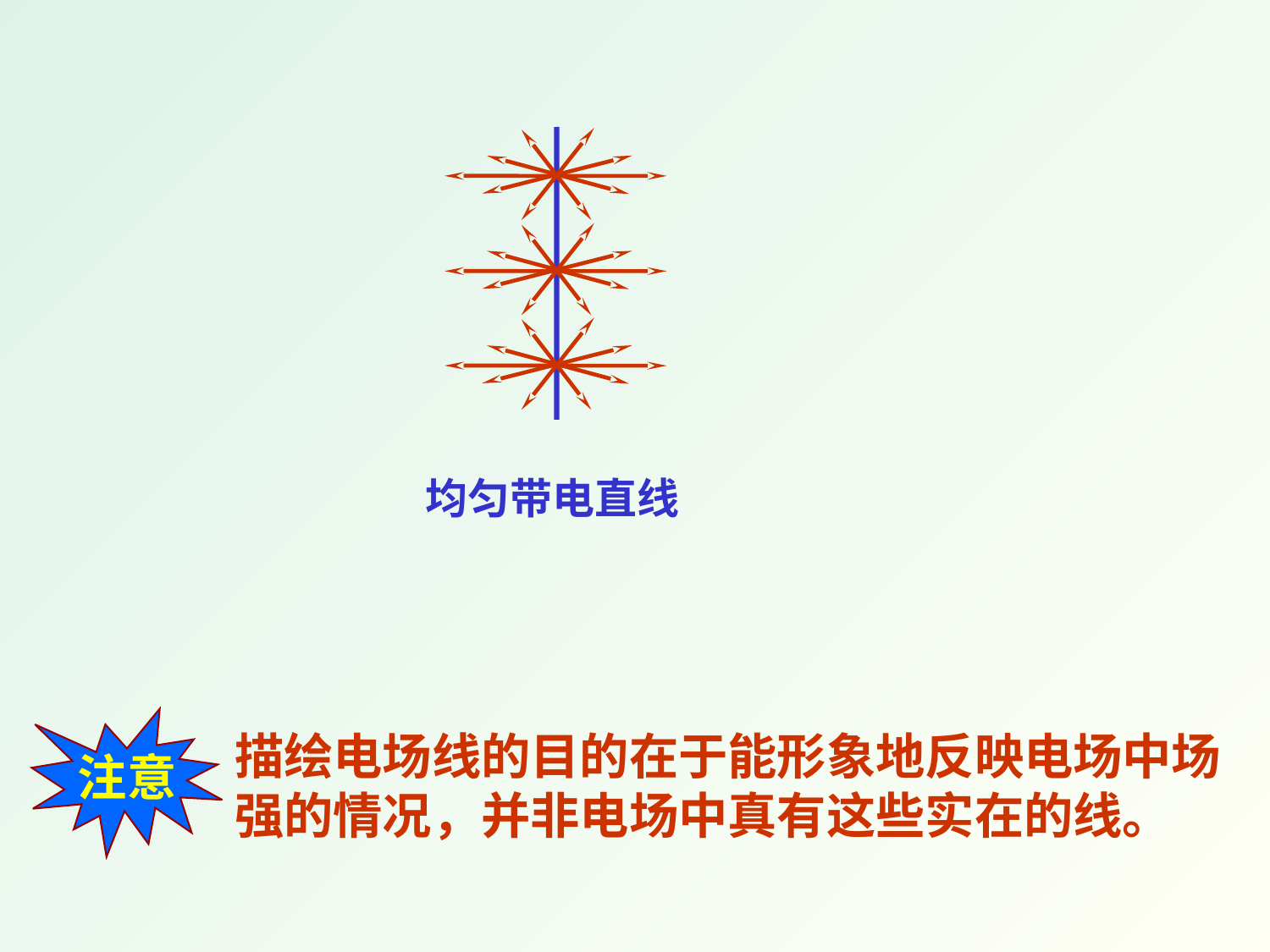

均匀带电直线

描绘电场线的目的在于能形象地反映电场中场强的情况，并非电场中真有这些实在的线。
 注意